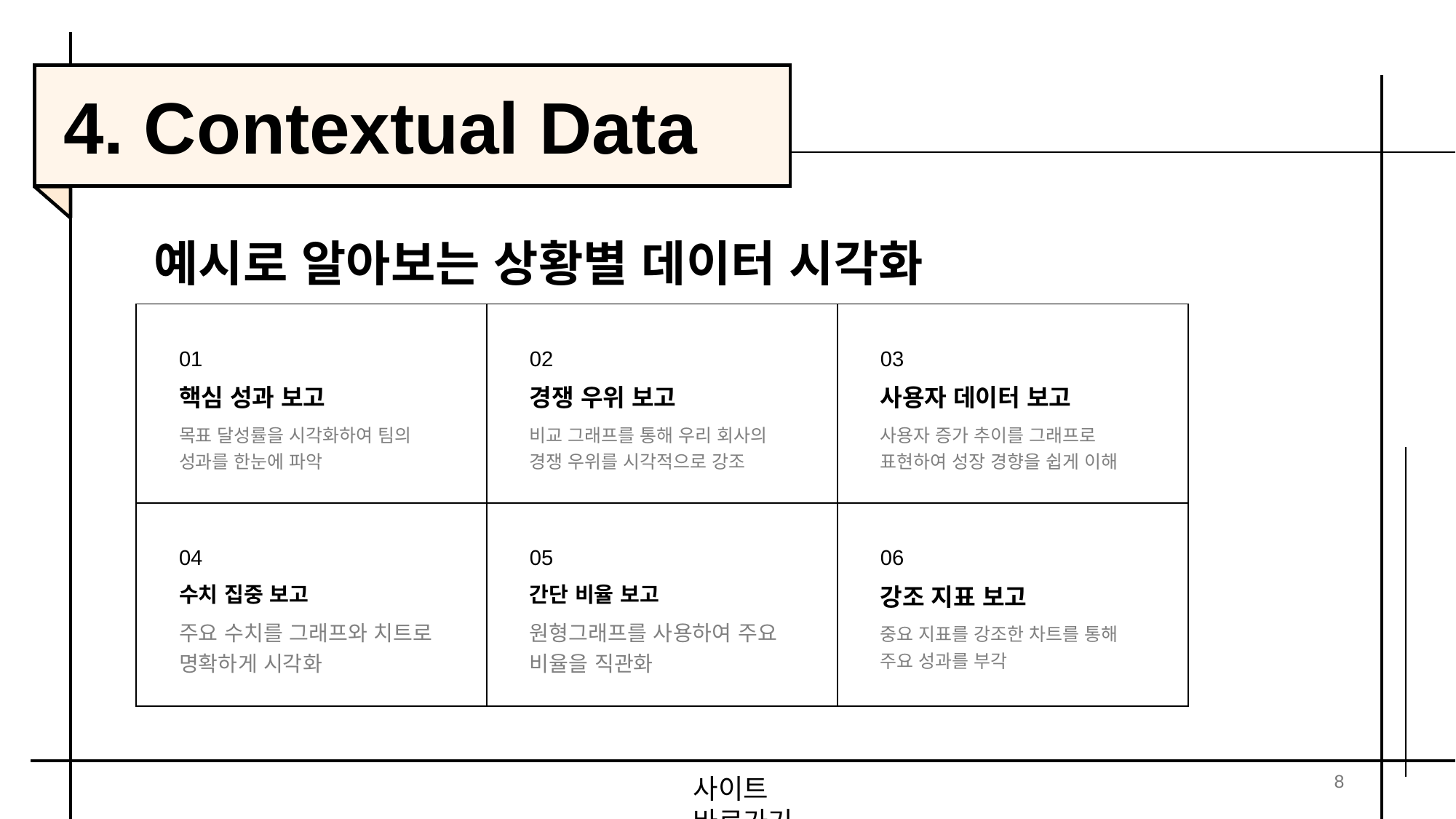

4. Contextual Data
예시로 알아보는 상황별 데이터 시각화
| 01 핵심 성과 보고 목표 달성률을 시각화하여 팀의 성과를 한눈에 파악 | 02 경쟁 우위 보고 비교 그래프를 통해 우리 회사의 경쟁 우위를 시각적으로 강조 | 03 사용자 데이터 보고 사용자 증가 추이를 그래프로 표현하여 성장 경향을 쉽게 이해 |
| --- | --- | --- |
| 04 수치 집중 보고 주요 수치를 그래프와 치트로 명확하게 시각화 | 05 간단 비율 보고 원형그래프를 사용하여 주요 비율을 직관화 | 06 강조 지표 보고 중요 지표를 강조한 차트를 통해 주요 성과를 부각 |
8
사이트 바로가기